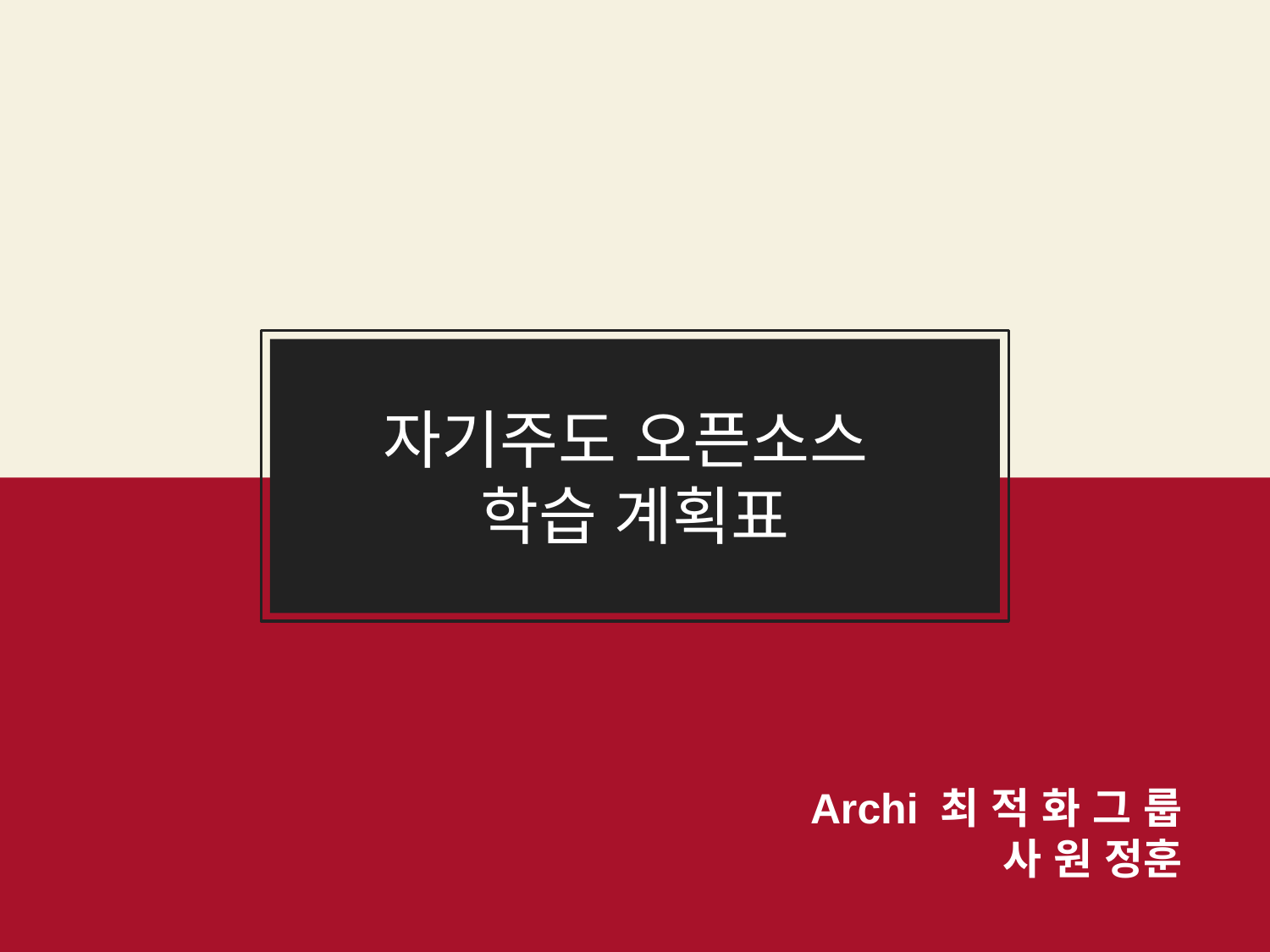

# 자기주도 오픈소스 학습 계획표
Archi 최 적 화 그 룹
사 원 정훈